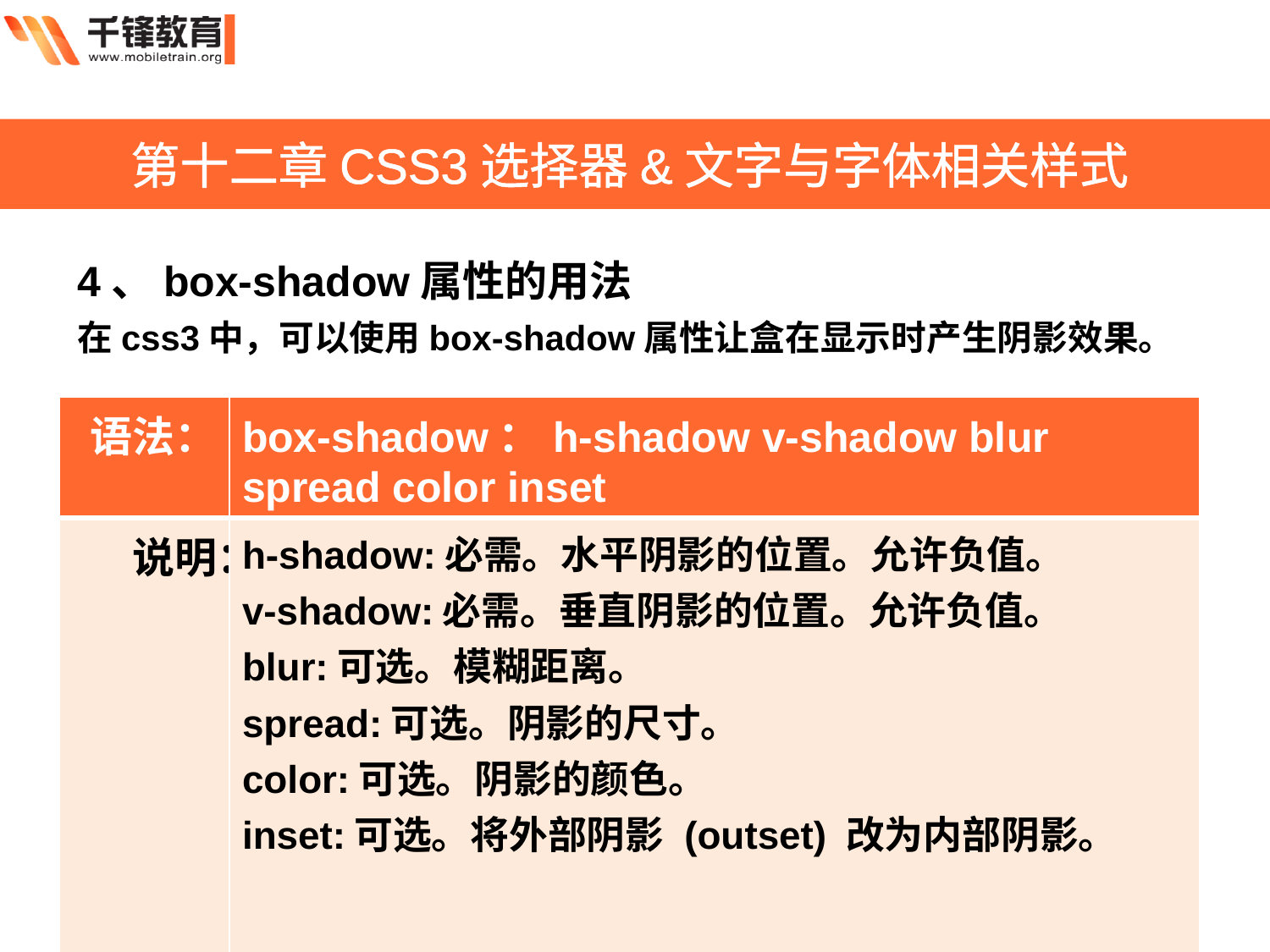

第十二章CSS3选择器&文字与字体相关样式
4、box-shadow属性的用法
在css3中，可以使用box-shadow属性让盒在显示时产生阴影效果。

| 语法： | box-shadow：h-shadow v-shadow blur spread color inset |
| --- | --- |
| 说明： | h-shadow:必需。水平阴影的位置。允许负值。 v-shadow:必需。垂直阴影的位置。允许负值。 blur:可选。模糊距离。 spread:可选。阴影的尺寸。 color:可选。阴影的颜色。 inset:可选。将外部阴影 (outset) 改为内部阴影。 |